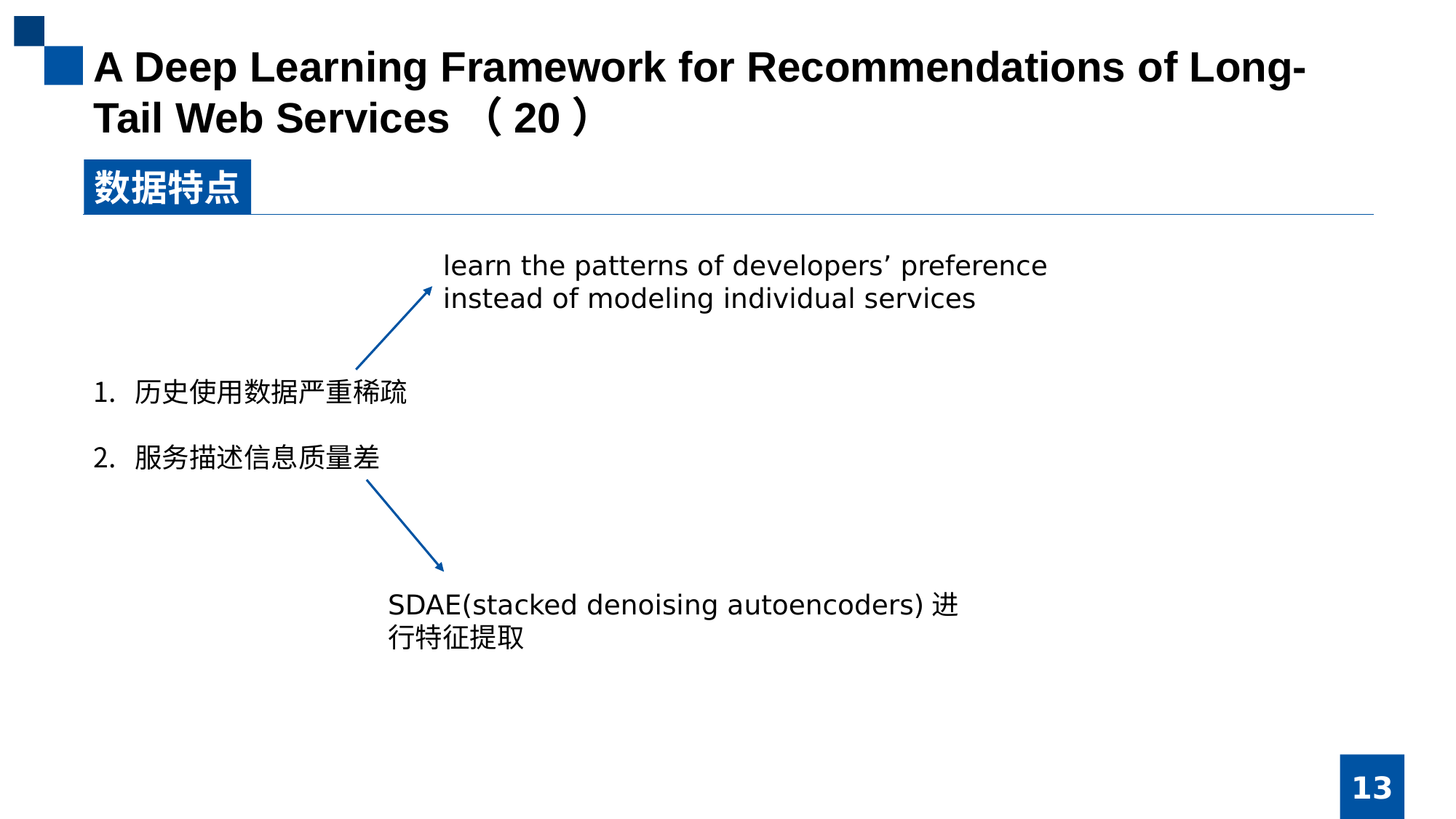

A Deep Learning Framework for Recommendations of Long-Tail Web Services（20）
数据特点
learn the patterns of developers’ preference instead of modeling individual services
历史使用数据严重稀疏

服务描述信息质量差
SDAE(stacked denoising autoencoders)进行特征提取
13